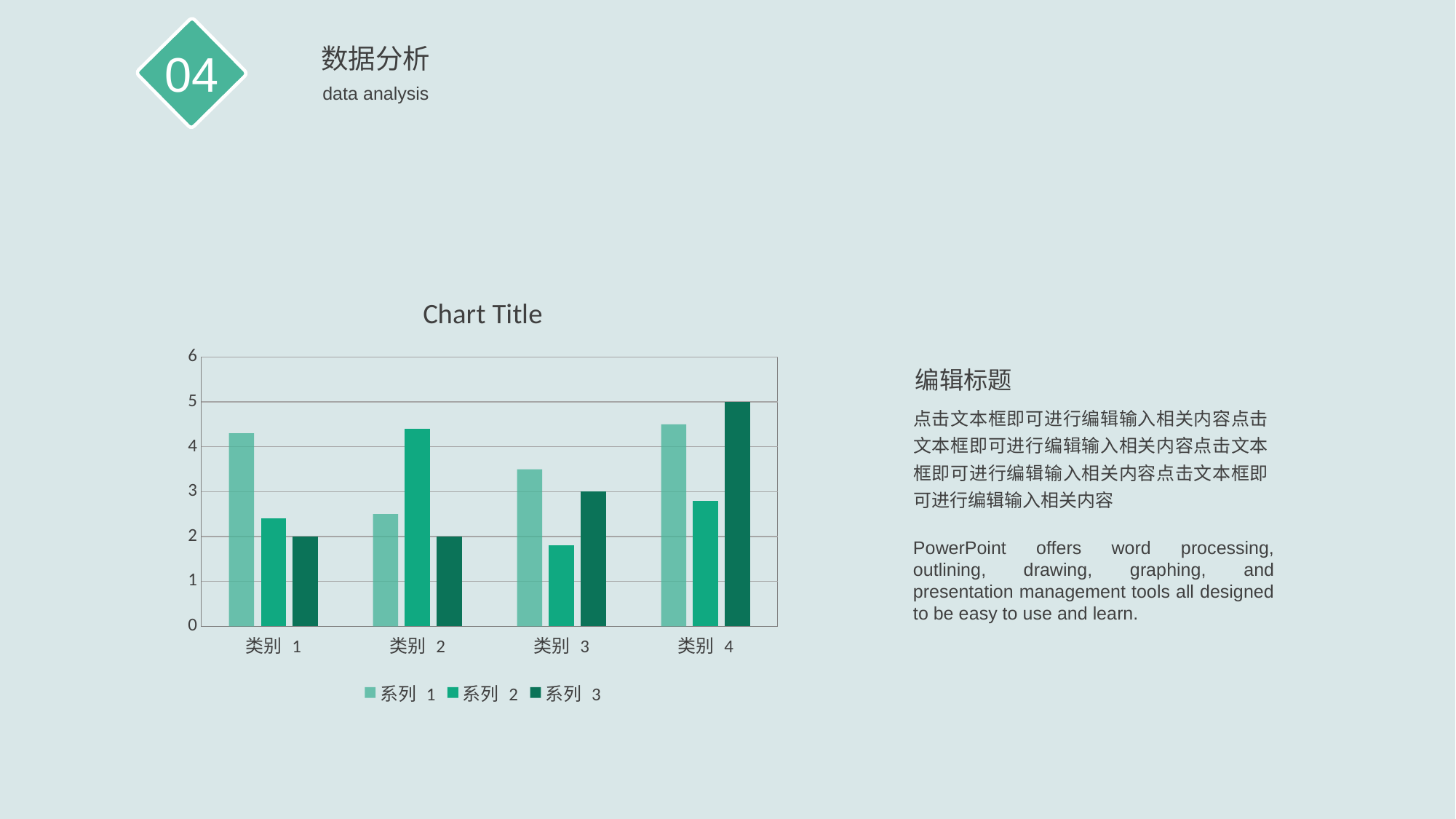

数据分析
04
data analysis

### Chart:

| Category | 系列 1 | 系列 2 | 系列 3 |
|---|---|---|---|
| 类别 1 | 4.3 | 2.4 | 2.0 |
| 类别 2 | 2.5 | 4.4 | 2.0 |
| 类别 3 | 3.5 | 1.8 | 3.0 |
| 类别 4 | 4.5 | 2.8 | 5.0 |
编辑标题
点击文本框即可进行编辑输入相关内容点击文本框即可进行编辑输入相关内容点击文本框即可进行编辑输入相关内容点击文本框即可进行编辑输入相关内容
PowerPoint offers word processing, outlining, drawing, graphing, and presentation management tools all designed to be easy to use and learn.